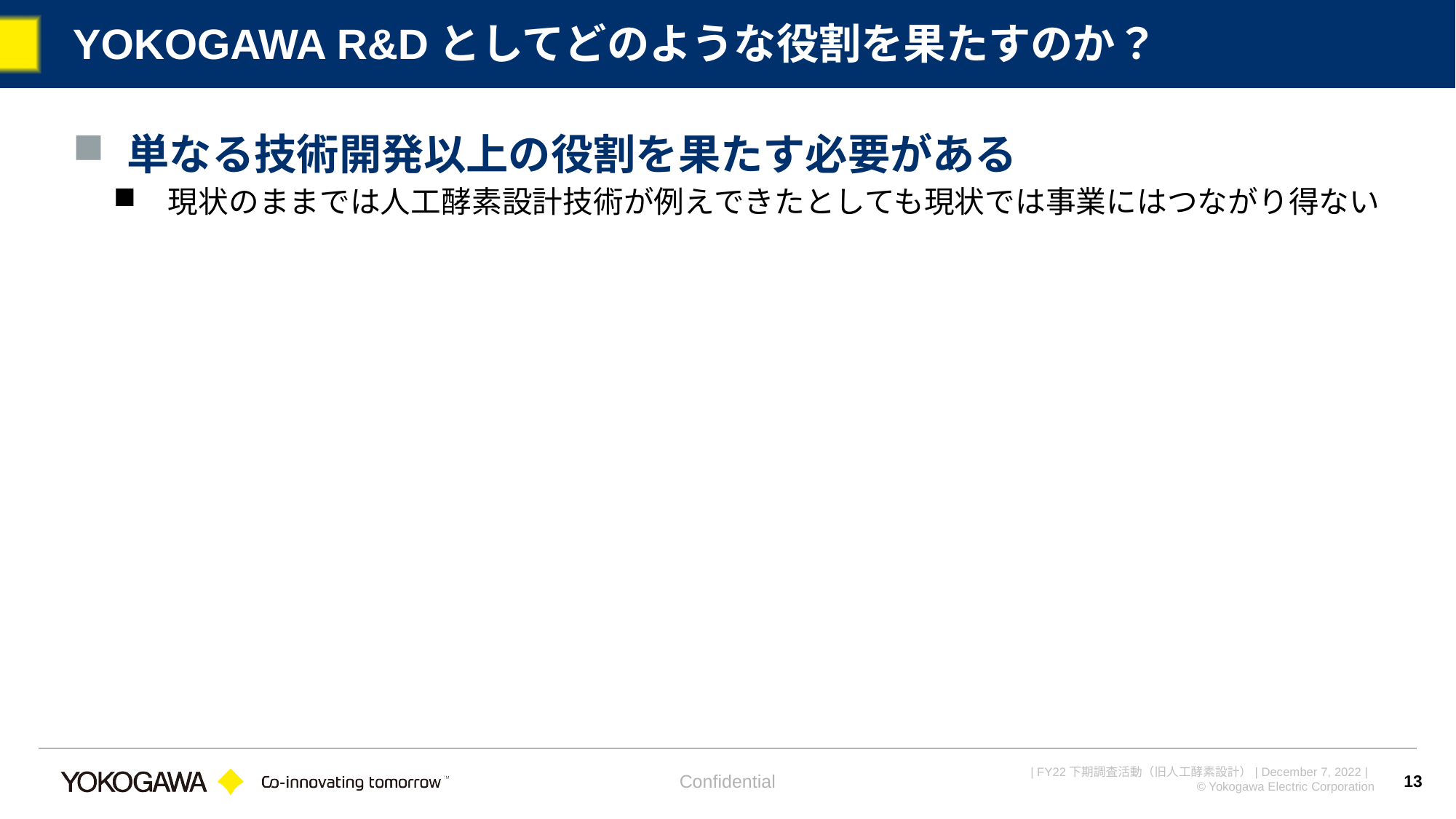

# YOKOGAWA R&Dとしてどのような役割を果たすのか？
単なる技術開発以上の役割を果たす必要がある
現状のままでは人工酵素設計技術が例えできたとしても現状では事業にはつながり得ない

Confidential
13